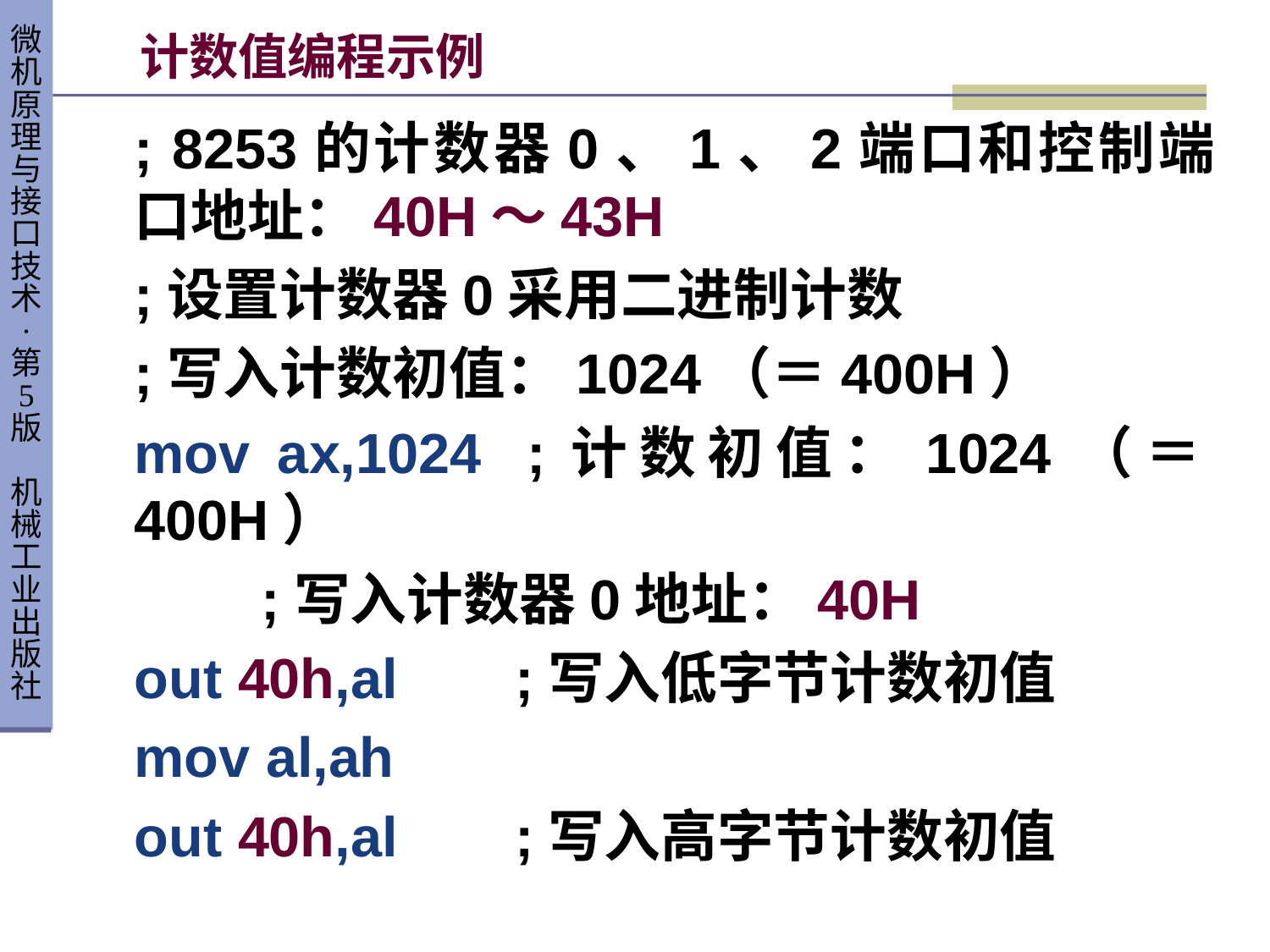

# 计数值编程示例
	; 8253的计数器0、1、2端口和控制端口地址：40H～43H
	;设置计数器0采用二进制计数
	;写入计数初值：1024（＝400H）
	mov ax,1024	;计数初值：1024（＝400H）
		;写入计数器0地址：40H
	out 40h,al	;写入低字节计数初值
	mov al,ah
	out 40h,al	;写入高字节计数初值